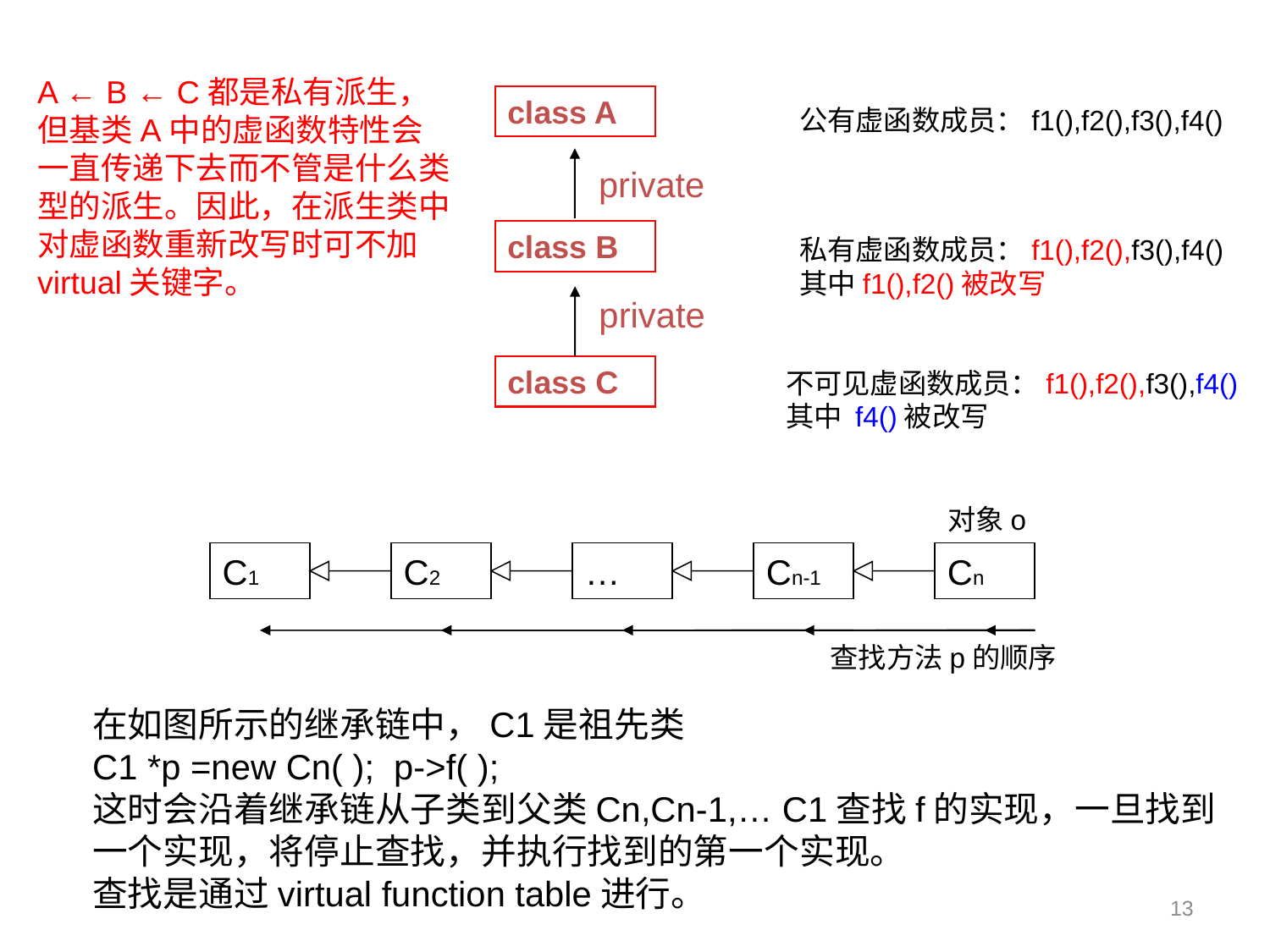

A ← B ← C都是私有派生，但基类A中的虚函数特性会一直传递下去而不管是什么类型的派生。因此，在派生类中对虚函数重新改写时可不加virtual关键字。
class A
公有虚函数成员：f1(),f2(),f3(),f4()

private
class B
私有虚函数成员：f1(),f2(),f3(),f4()
其中f1(),f2()被改写
private

class C
不可见虚函数成员：f1(),f2(),f3(),f4()
其中 f4()被改写
对象o
C1
C2
…
Cn-1
Cn

查找方法p的顺序
在如图所示的继承链中，C1是祖先类
C1 *p =new Cn( );  p->f( );
这时会沿着继承链从子类到父类Cn,Cn-1,… C1查找f的实现，一旦找到
一个实现，将停止查找，并执行找到的第一个实现。
查找是通过virtual function table进行。
13